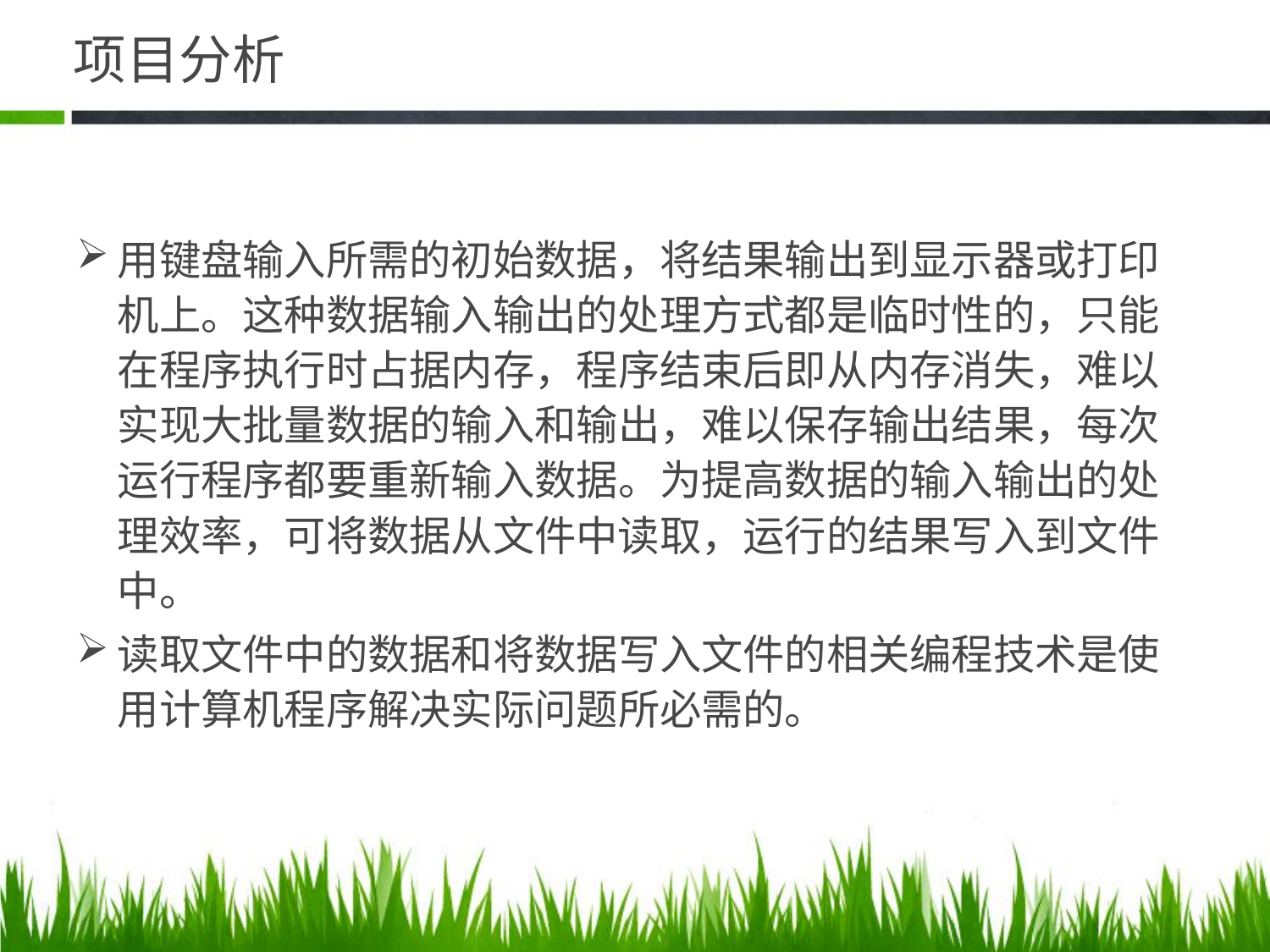

# 项目分析
用键盘输入所需的初始数据，将结果输出到显示器或打印机上。这种数据输入输出的处理方式都是临时性的，只能在程序执行时占据内存，程序结束后即从内存消失，难以实现大批量数据的输入和输出，难以保存输出结果，每次运行程序都要重新输入数据。为提高数据的输入输出的处理效率，可将数据从文件中读取，运行的结果写入到文件中。
读取文件中的数据和将数据写入文件的相关编程技术是使用计算机程序解决实际问题所必需的。